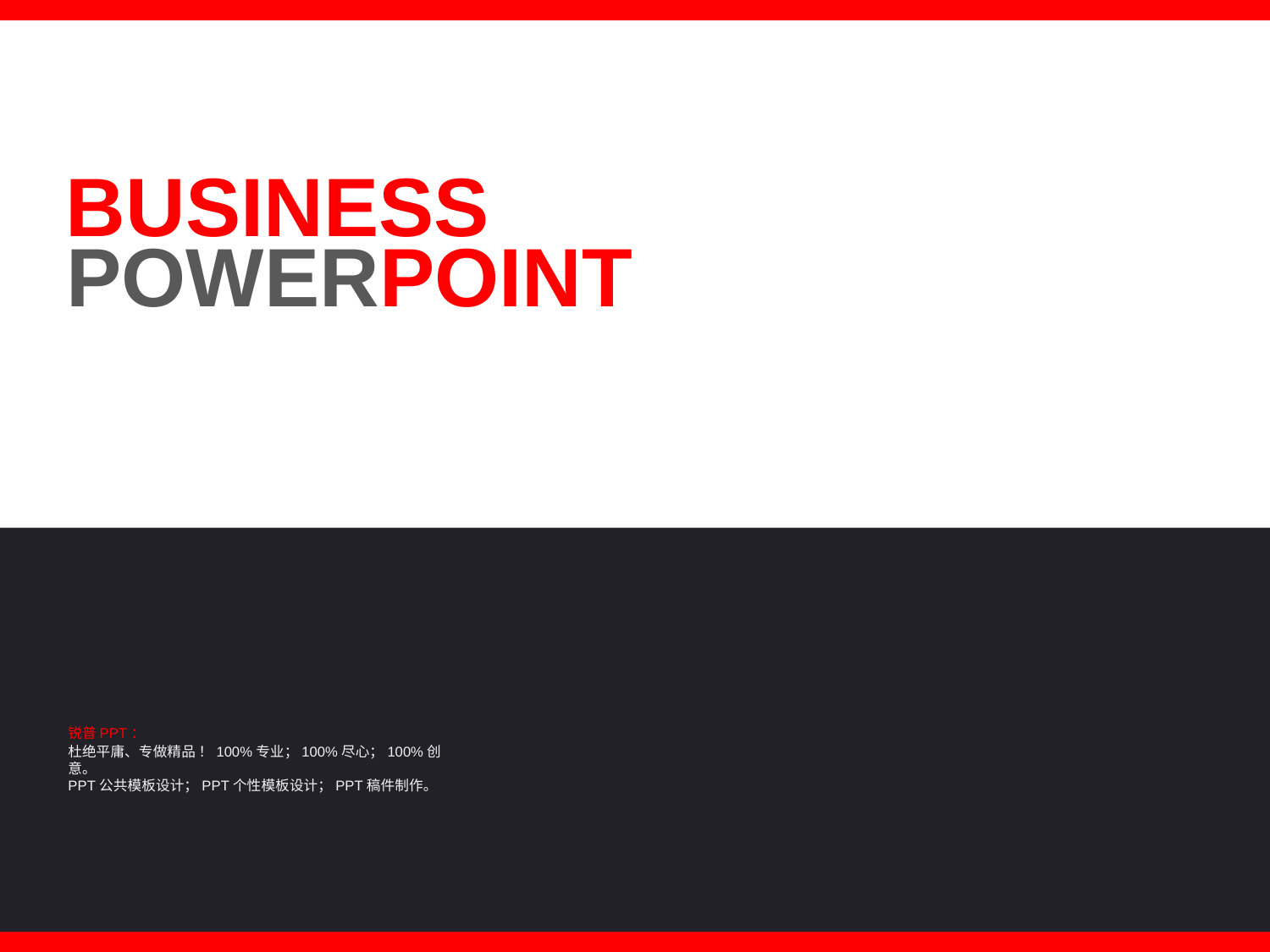

BUSINESS
POWERPOINT
锐普PPT：
杜绝平庸、专做精品 ！100%专业；100%尽心；100%创意。
PPT公共模板设计；PPT个性模板设计；PPT稿件制作。